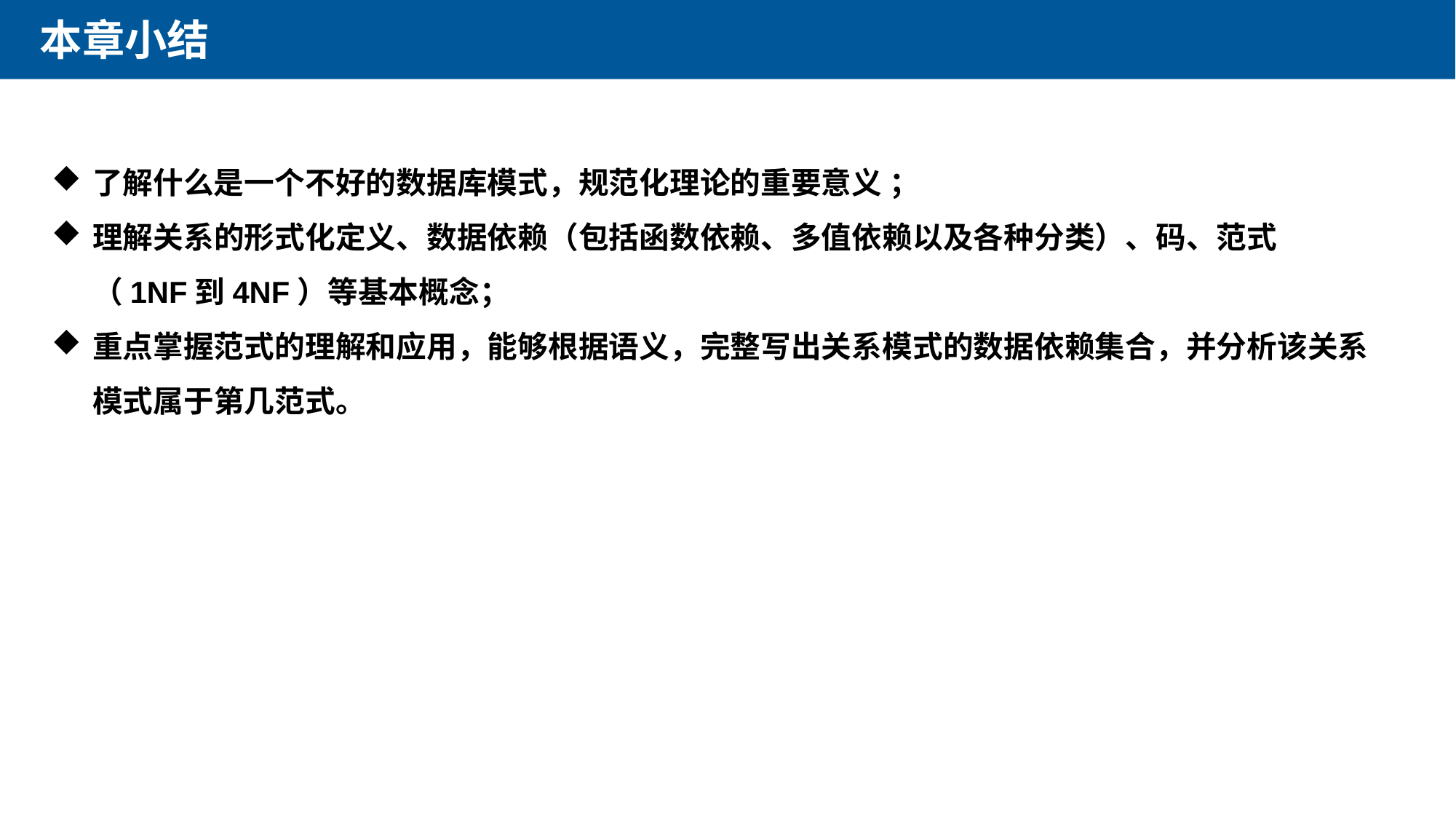

本章小结
了解什么是一个不好的数据库模式，规范化理论的重要意义 ；
理解关系的形式化定义、数据依赖（包括函数依赖、多值依赖以及各种分类）、码、范式（1NF到4NF）等基本概念；
重点掌握范式的理解和应用，能够根据语义，完整写出关系模式的数据依赖集合，并分析该关系模式属于第几范式。